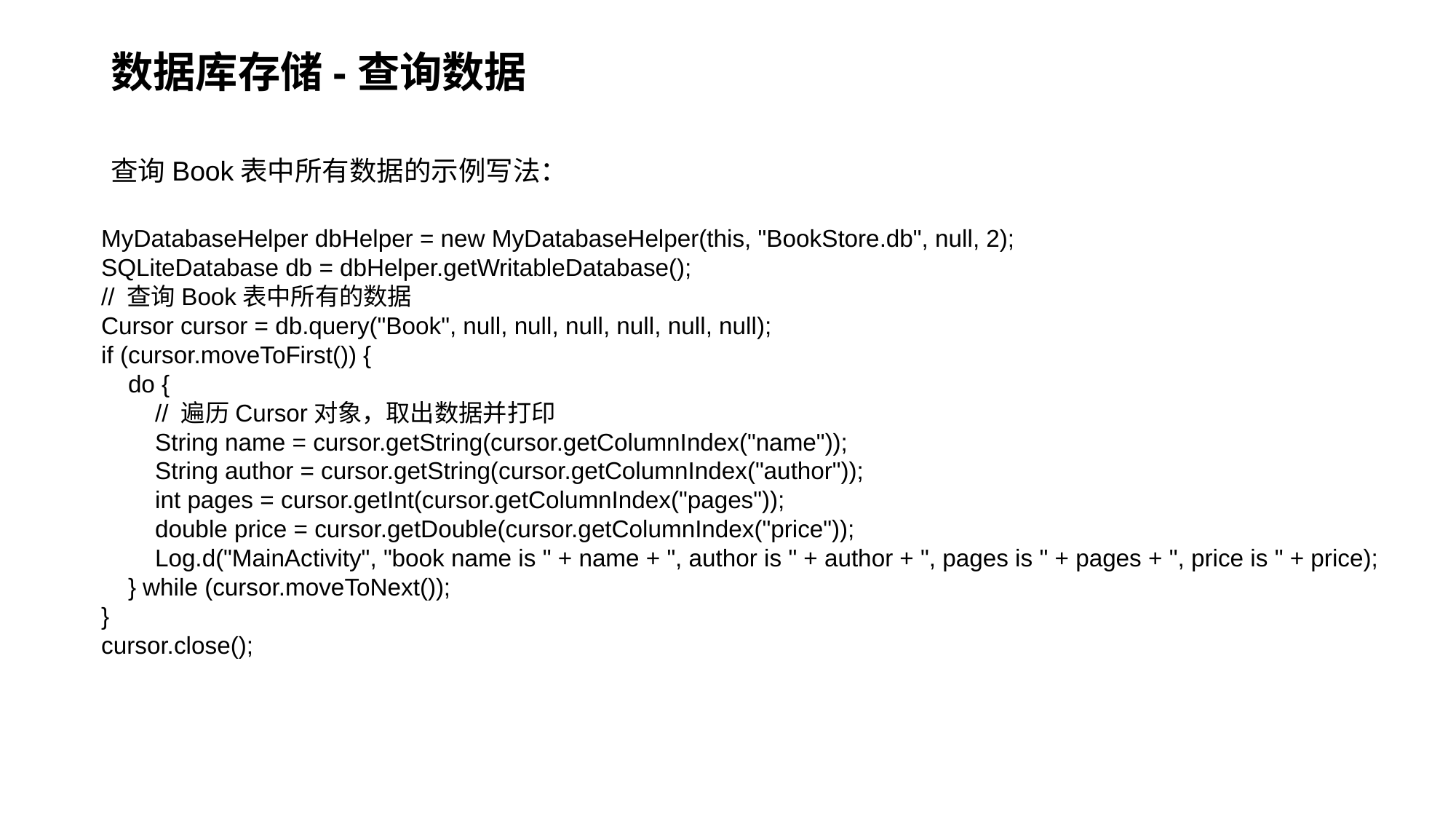

# 数据库存储-查询数据
查询Book表中所有数据的示例写法：
MyDatabaseHelper dbHelper = new MyDatabaseHelper(this, "BookStore.db", null, 2);
SQLiteDatabase db = dbHelper.getWritableDatabase();
// 查询Book表中所有的数据
Cursor cursor = db.query("Book", null, null, null, null, null, null);
if (cursor.moveToFirst()) {
    do {
        // 遍历Cursor对象，取出数据并打印
        String name = cursor.getString(cursor.getColumnIndex("name"));
        String author = cursor.getString(cursor.getColumnIndex("author"));
        int pages = cursor.getInt(cursor.getColumnIndex("pages"));
        double price = cursor.getDouble(cursor.getColumnIndex("price"));
        Log.d("MainActivity", "book name is " + name + ", author is " + author + ", pages is " + pages + ", price is " + price);
    } while (cursor.moveToNext());
}
cursor.close();